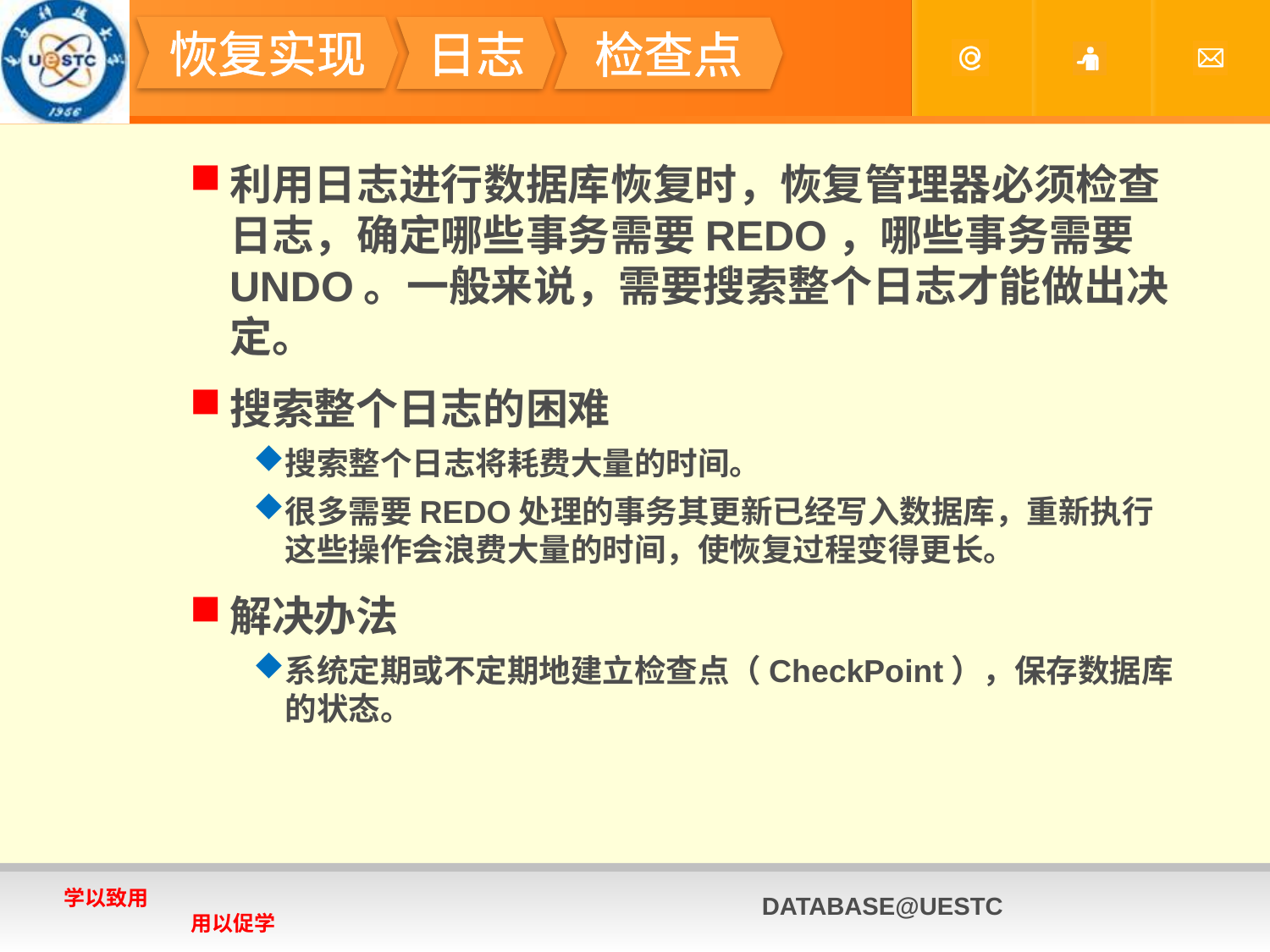

#
恢复实现
日志
检查点
利用日志进行数据库恢复时，恢复管理器必须检查日志，确定哪些事务需要REDO，哪些事务需要UNDO。一般来说，需要搜索整个日志才能做出决定。
搜索整个日志的困难
搜索整个日志将耗费大量的时间。
很多需要REDO处理的事务其更新已经写入数据库，重新执行这些操作会浪费大量的时间，使恢复过程变得更长。
解决办法
系统定期或不定期地建立检查点（CheckPoint），保存数据库的状态。